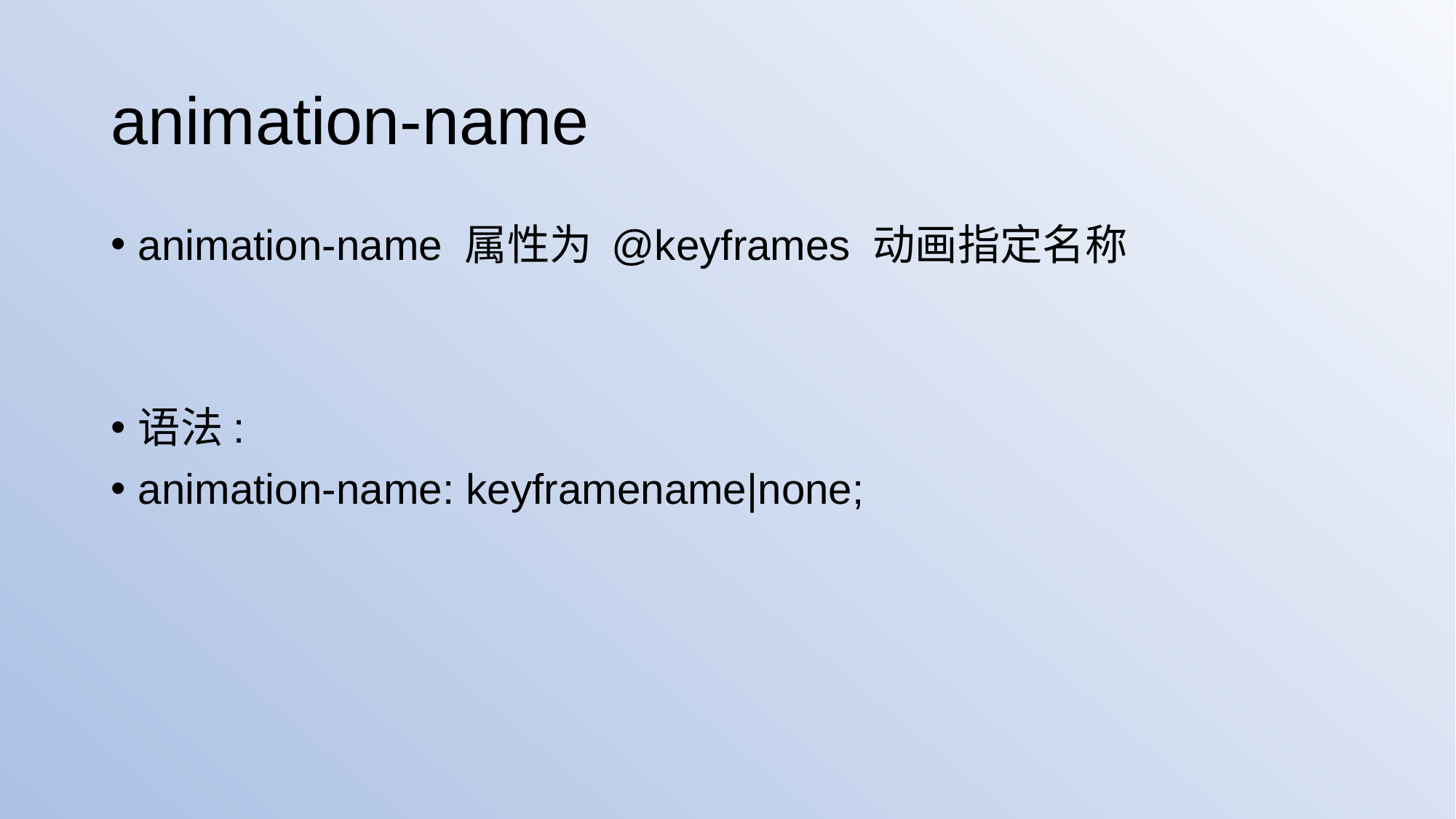

# animation-name
animation-name 属性为 @keyframes 动画指定名称

语法:
animation-name: keyframename|none;